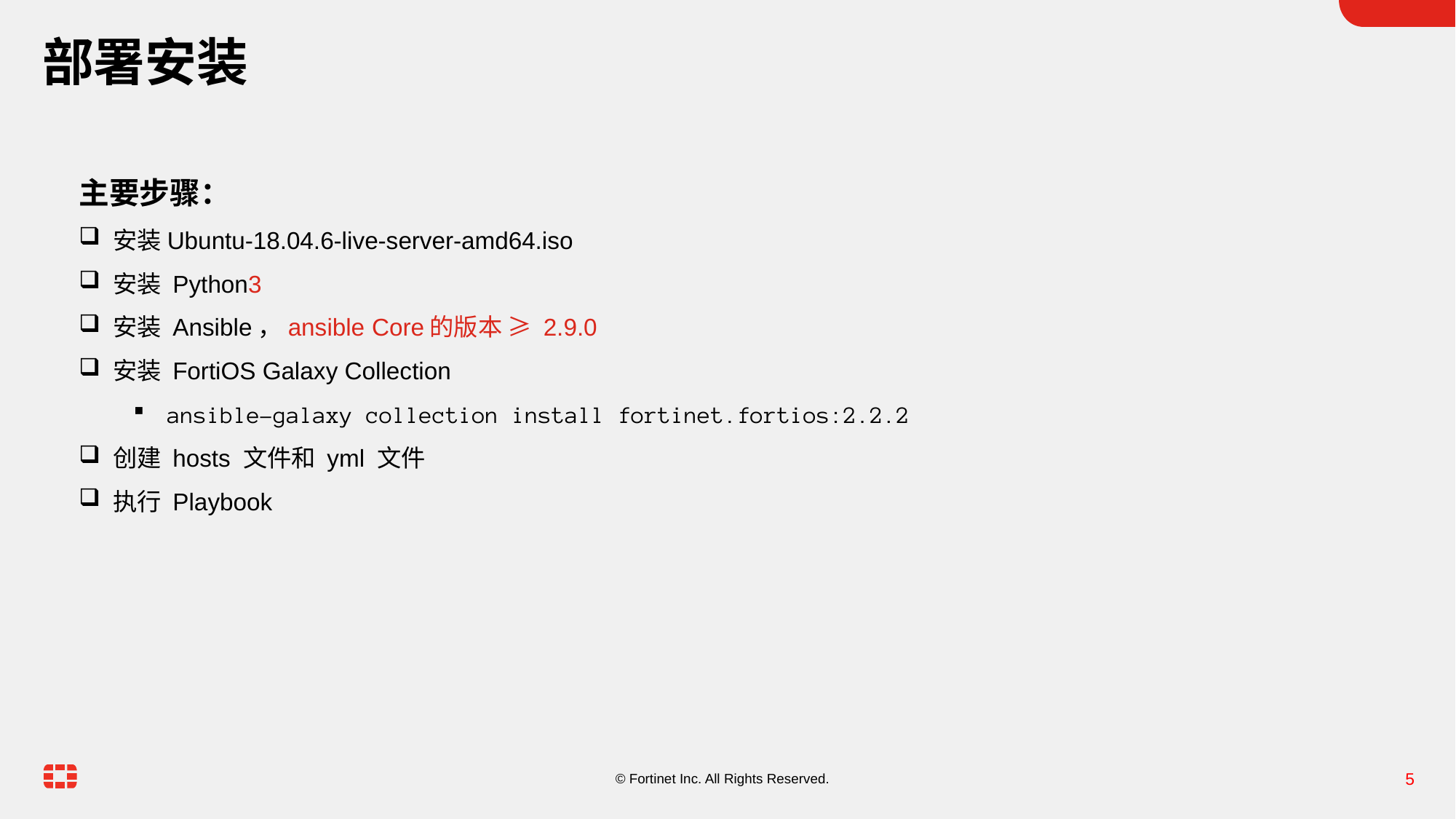

# 部署安装
主要步骤：
安装Ubuntu-18.04.6-live-server-amd64.iso
安装 Python3
安装 Ansible，ansible Core的版本 ≥ 2.9.0
安装 FortiOS Galaxy Collection
ansible-galaxy collection install fortinet.fortios:2.2.2
创建 hosts 文件和 yml 文件
执行 Playbook